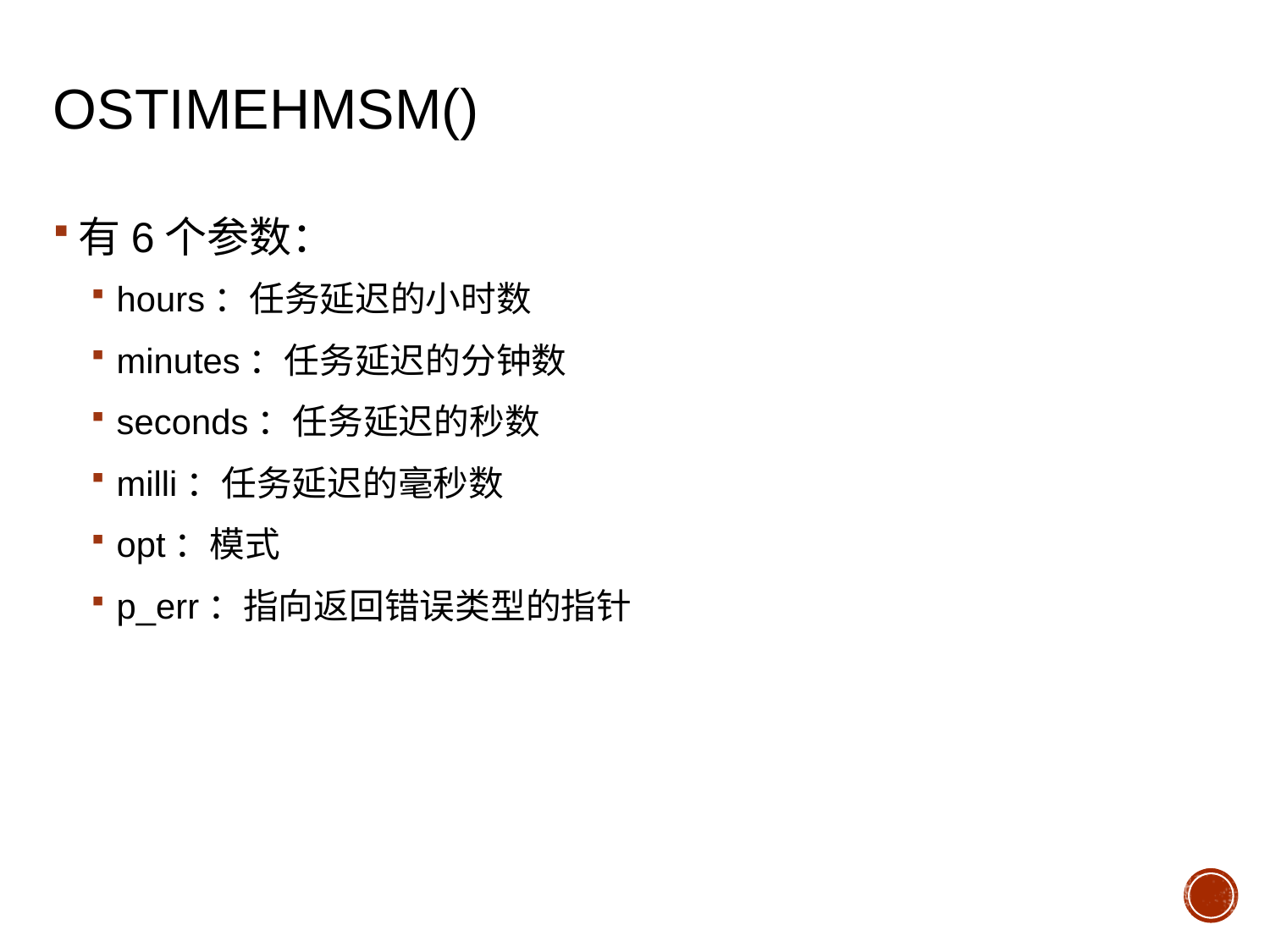

# OSTimeHMSM()
有6个参数：
hours：任务延迟的小时数
minutes：任务延迟的分钟数
seconds：任务延迟的秒数
milli：任务延迟的毫秒数
opt：模式
p_err：指向返回错误类型的指针